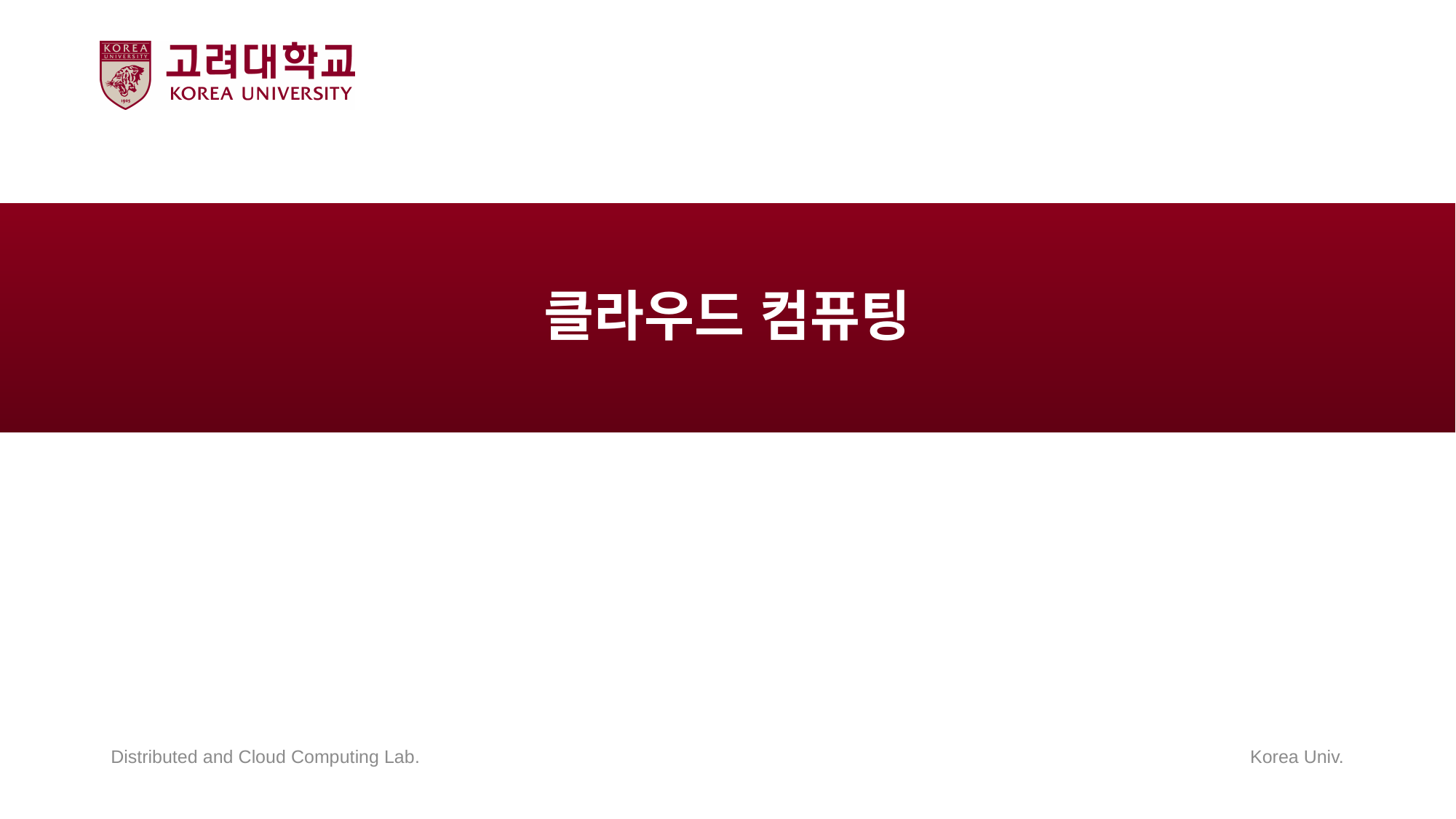

# 클라우드 컴퓨팅

Distributed and Cloud Computing Lab.
Korea Univ.